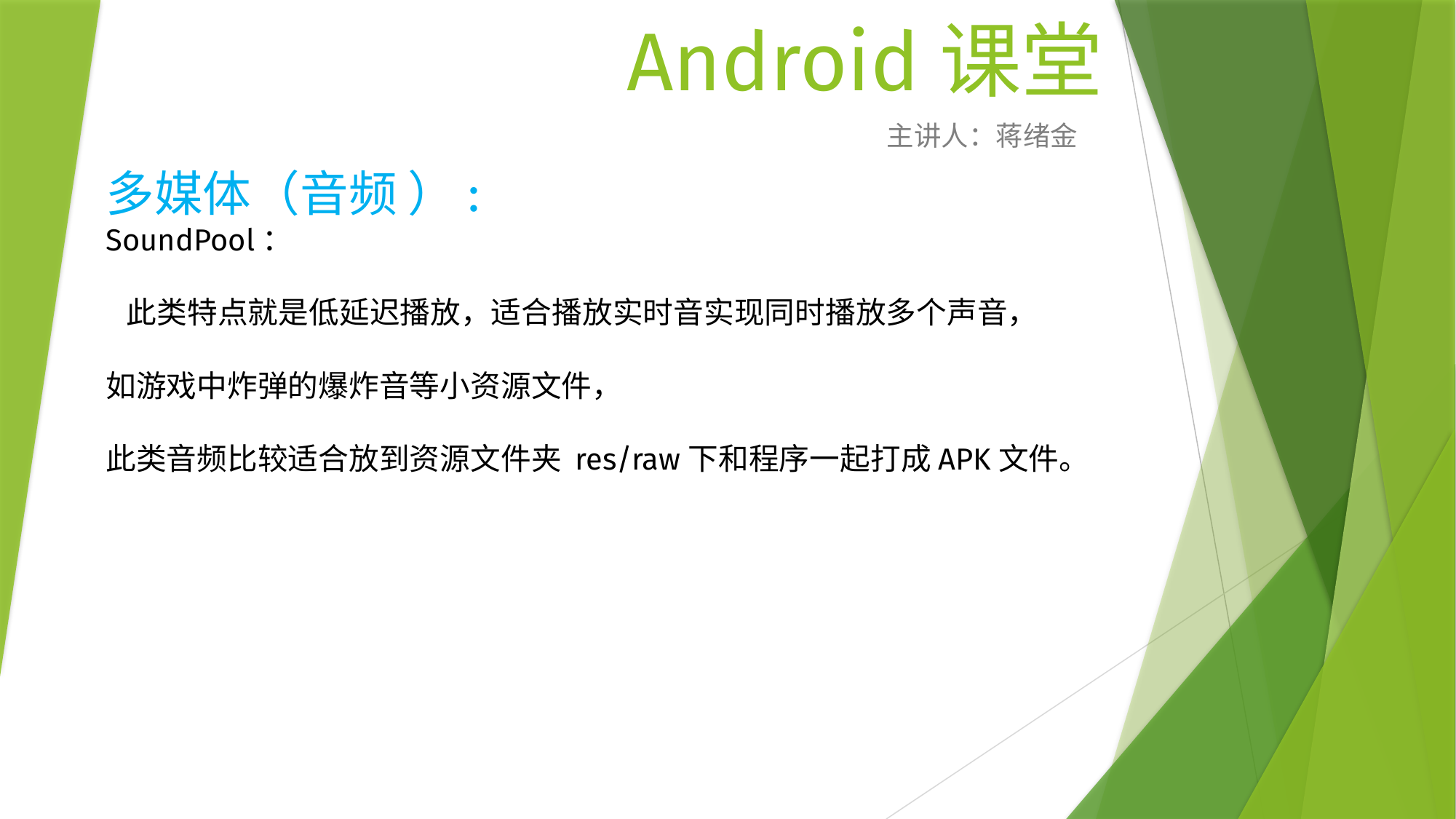

# Android课堂
主讲人：蒋绪金
多媒体（音频 ）:
SoundPool：

  此类特点就是低延迟播放，适合播放实时音实现同时播放多个声音，

如游戏中炸弹的爆炸音等小资源文件，

此类音频比较适合放到资源文件夹 res/raw下和程序一起打成APK文件。